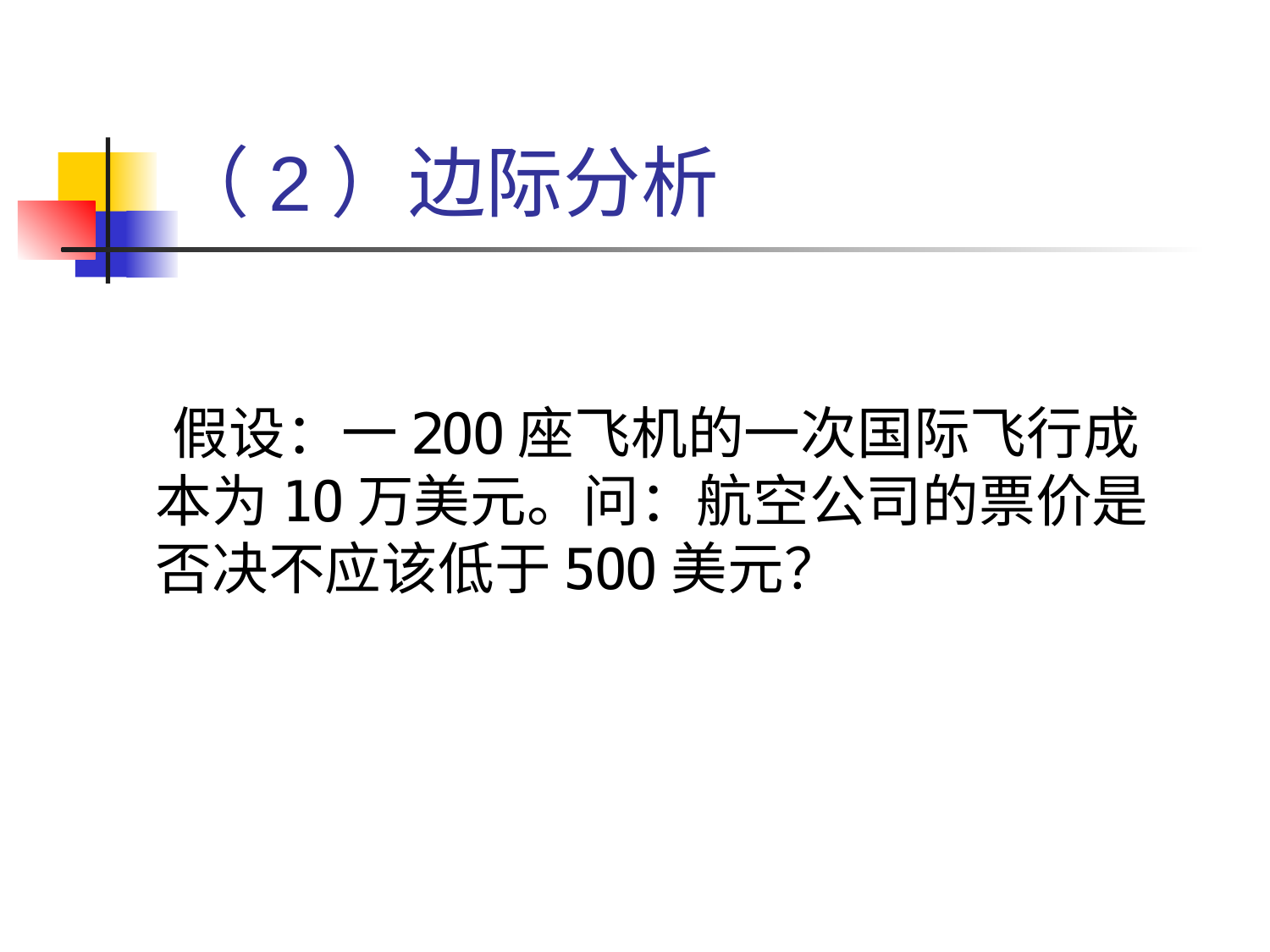

# （2）边际分析
    假设：一200座飞机的一次国际飞行成本为10万美元。问：航空公司的票价是否决不应该低于500美元？